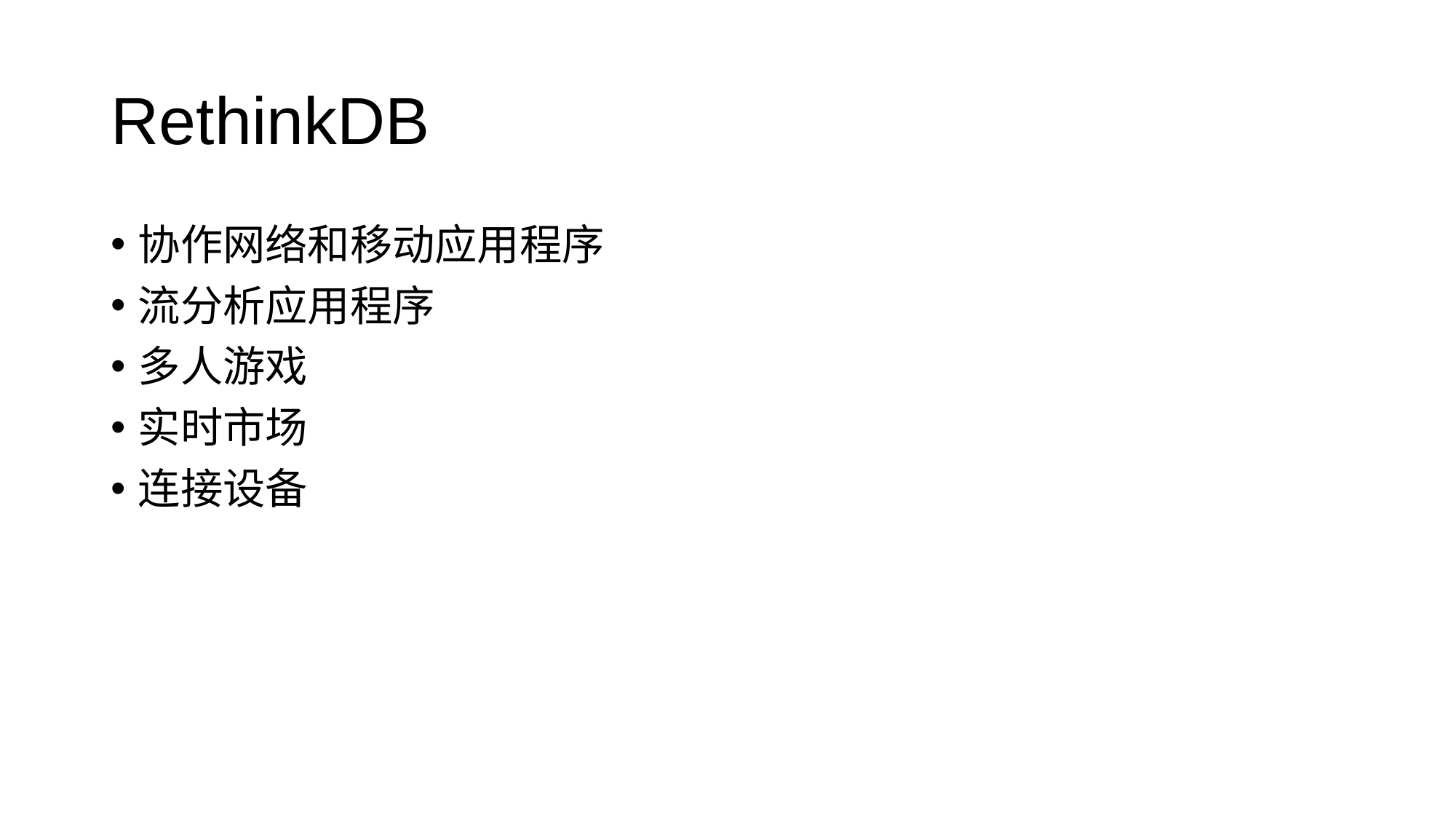

# RethinkDB
协作网络和移动应用程序
流分析应用程序
多人游戏
实时市场
连接设备